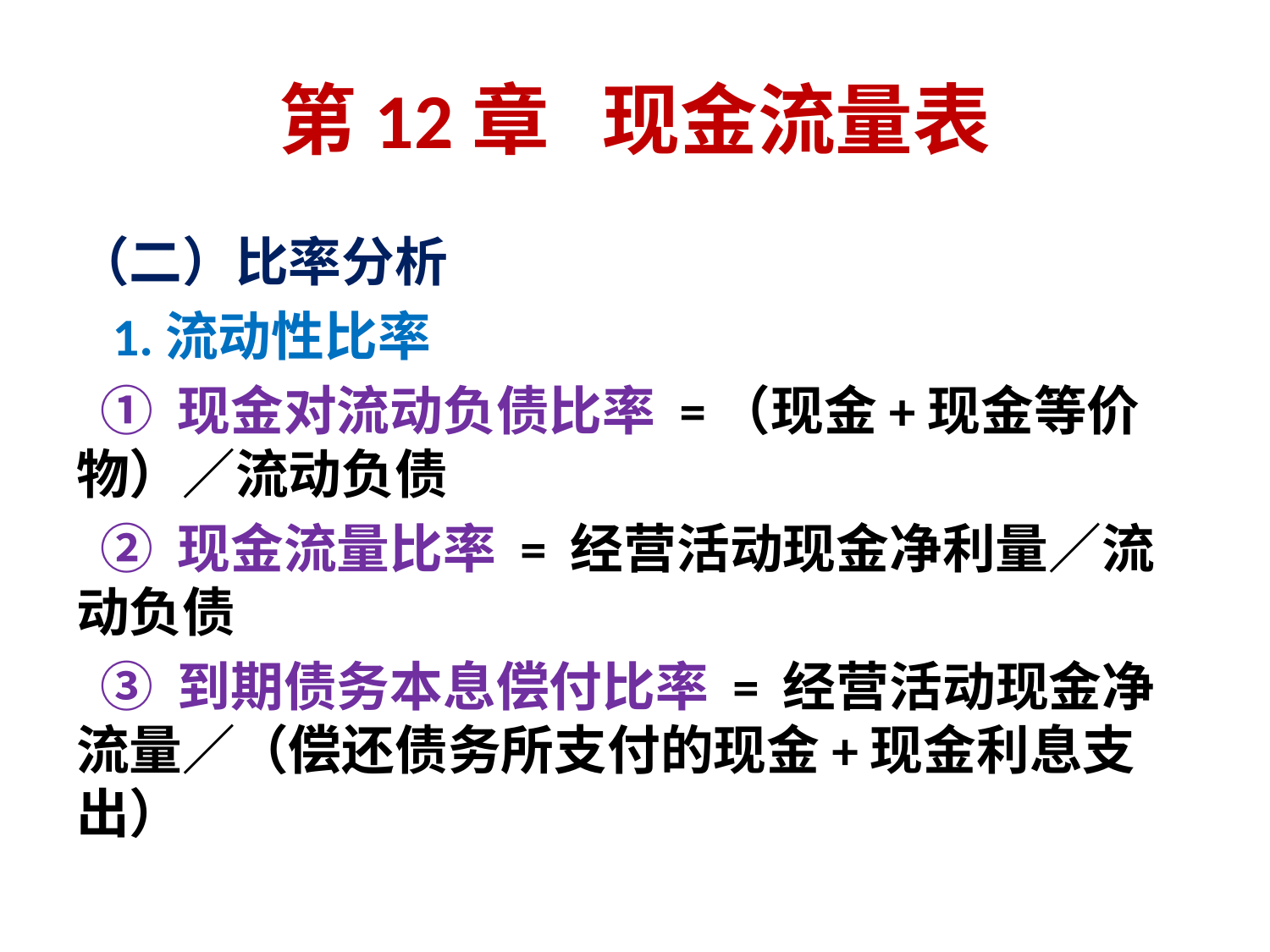

# 第12章   现金流量表
（二）比率分析
   1.流动性比率
  ① 现金对流动负债比率 =（现金+现金等价物）∕流动负债
  ② 现金流量比率 = 经营活动现金净利量∕流动负债
  ③ 到期债务本息偿付比率 = 经营活动现金净流量∕（偿还债务所支付的现金+现金利息支出）